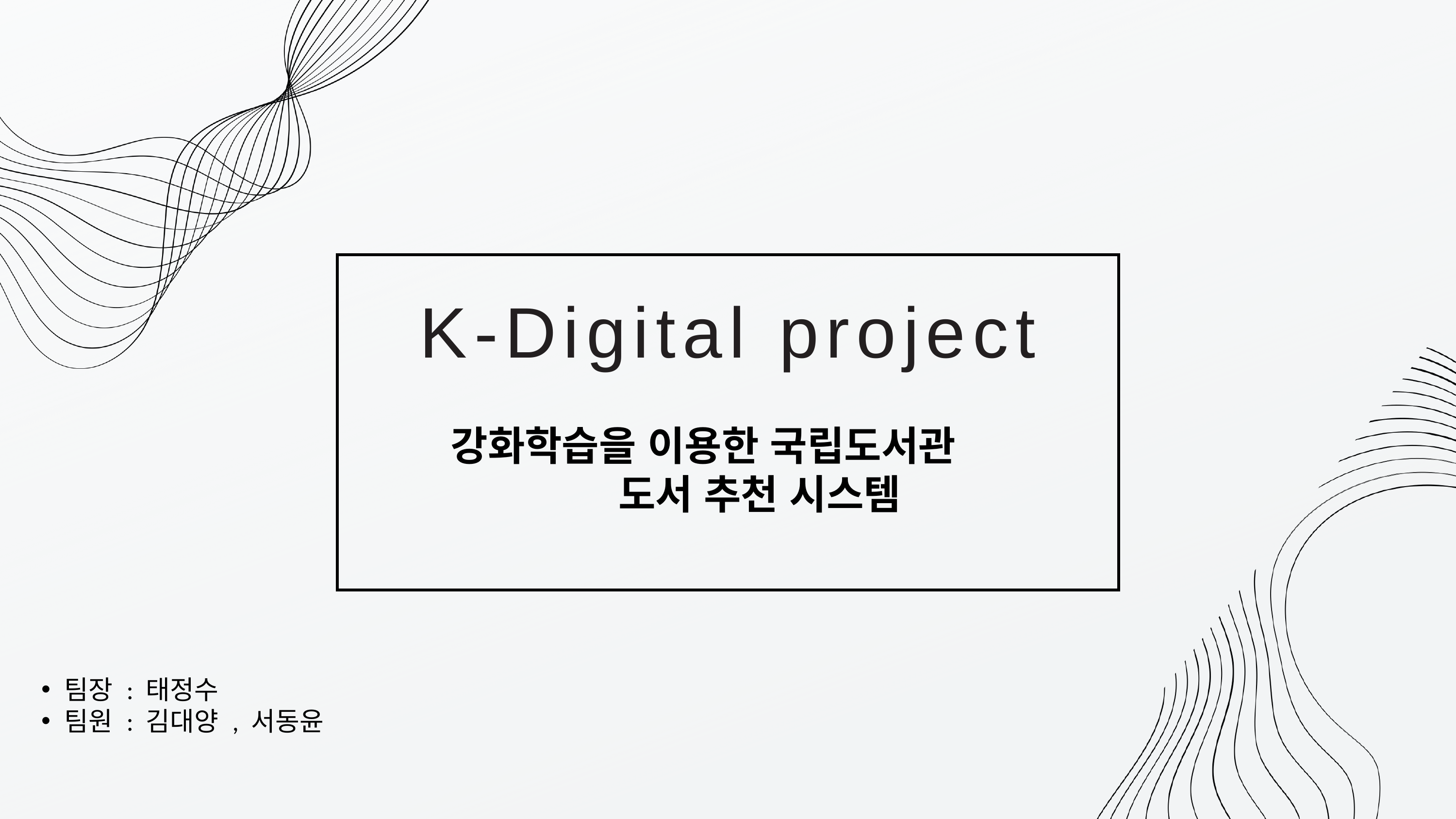

K-Digital project
강화학습을 이용한 국립도서관
              도서 추천 시스템

팀장 : 태정수
팀원 : 김대양 , 서동윤